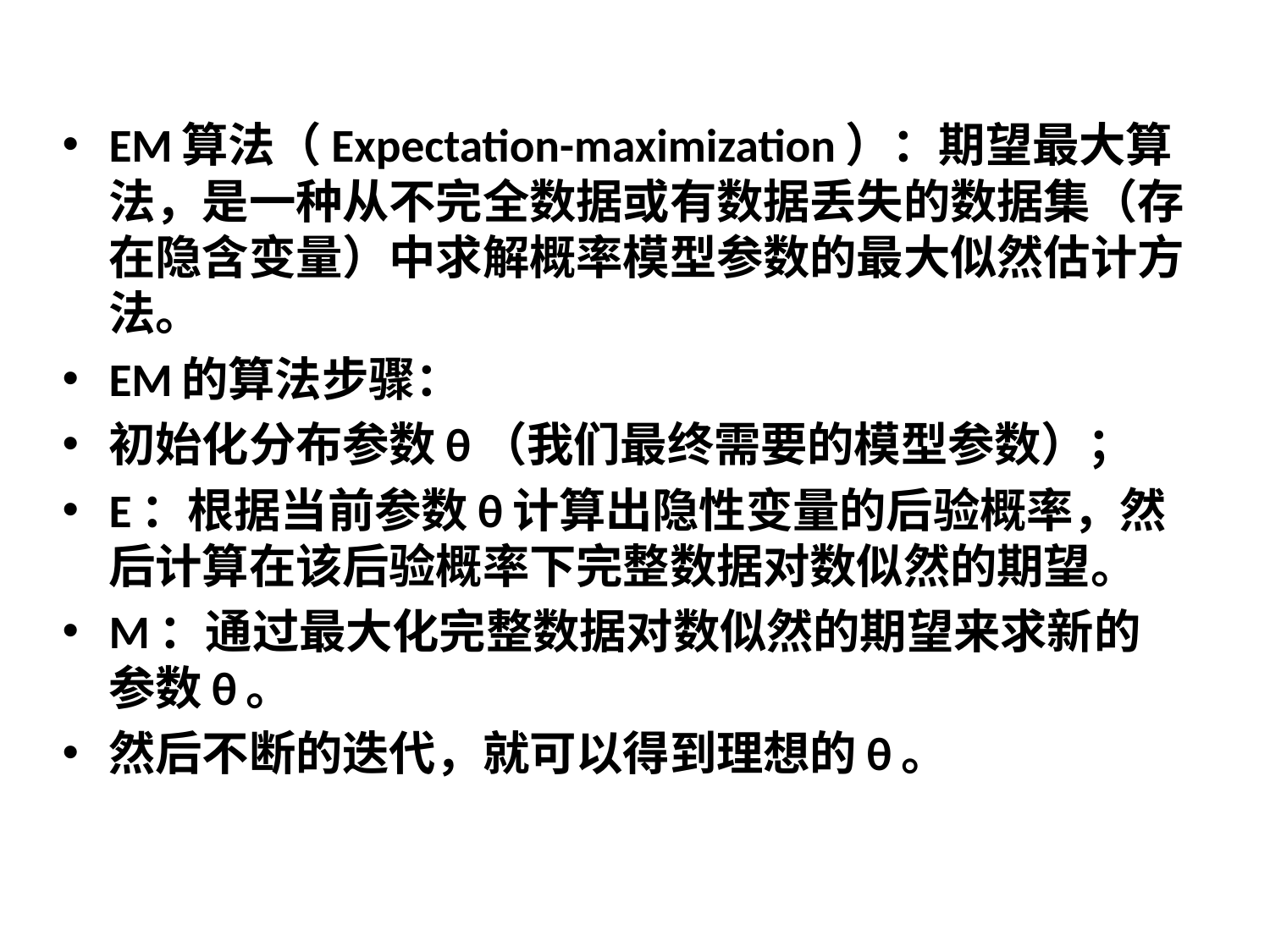

EM算法（Expectation-maximization）：期望最大算法，是一种从不完全数据或有数据丢失的数据集（存在隐含变量）中求解概率模型参数的最大似然估计方法。
EM的算法步骤：
初始化分布参数θ（我们最终需要的模型参数）；
E：根据当前参数θ计算出隐性变量的后验概率，然后计算在该后验概率下完整数据对数似然的期望。
M：通过最大化完整数据对数似然的期望来求新的参数θ。
然后不断的迭代，就可以得到理想的θ。